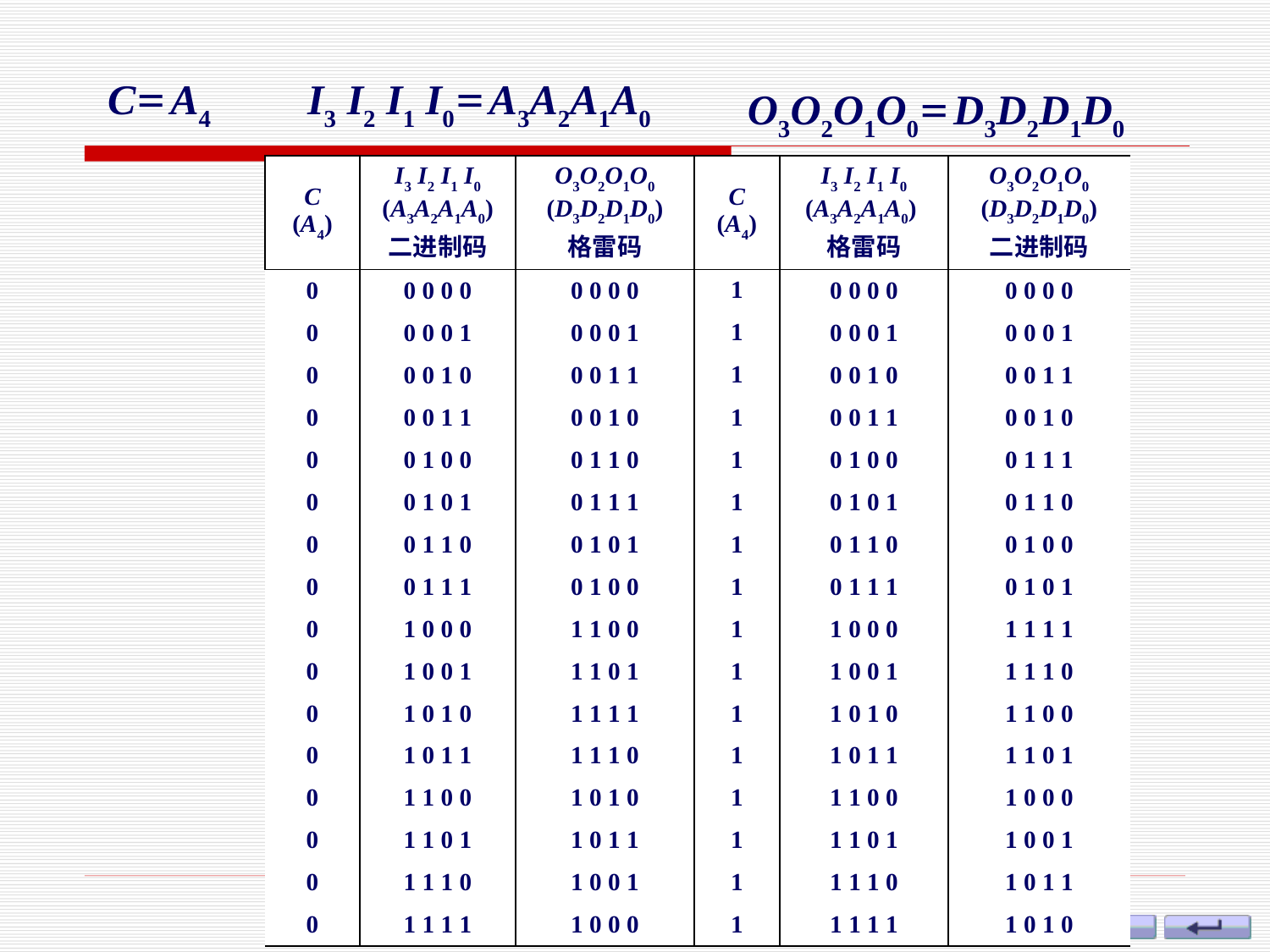

C=A4
I3 I2 I1 I0=A3A2A1A0
O3O2O1O0=D3D2D1D0
| C (A4) | I3 I2 I1 I0 (A3A2A1A0) 二进制码 | O3O2O1O0 (D3D2D1D0) 格雷码 | C (A4) | I3 I2 I1 I0 (A3A2A1A0) 格雷码 | O3O2O1O0 (D3D2D1D0) 二进制码 |
| --- | --- | --- | --- | --- | --- |
| 0 | 0 0 0 0 | 0 0 0 0 | 1 | 0 0 0 0 | 0 0 0 0 |
| 0 | 0 0 0 1 | 0 0 0 1 | 1 | 0 0 0 1 | 0 0 0 1 |
| 0 | 0 0 1 0 | 0 0 1 1 | 1 | 0 0 1 0 | 0 0 1 1 |
| 0 | 0 0 1 1 | 0 0 1 0 | 1 | 0 0 1 1 | 0 0 1 0 |
| 0 | 0 1 0 0 | 0 1 1 0 | 1 | 0 1 0 0 | 0 1 1 1 |
| 0 | 0 1 0 1 | 0 1 1 1 | 1 | 0 1 0 1 | 0 1 1 0 |
| 0 | 0 1 1 0 | 0 1 0 1 | 1 | 0 1 1 0 | 0 1 0 0 |
| 0 | 0 1 1 1 | 0 1 0 0 | 1 | 0 1 1 1 | 0 1 0 1 |
| 0 | 1 0 0 0 | 1 1 0 0 | 1 | 1 0 0 0 | 1 1 1 1 |
| 0 | 1 0 0 1 | 1 1 0 1 | 1 | 1 0 0 1 | 1 1 1 0 |
| 0 | 1 0 1 0 | 1 1 1 1 | 1 | 1 0 1 0 | 1 1 0 0 |
| 0 | 1 0 1 1 | 1 1 1 0 | 1 | 1 0 1 1 | 1 1 0 1 |
| 0 | 1 1 0 0 | 1 0 1 0 | 1 | 1 1 0 0 | 1 0 0 0 |
| 0 | 1 1 0 1 | 1 0 1 1 | 1 | 1 1 0 1 | 1 0 0 1 |
| 0 | 1 1 1 0 | 1 0 0 1 | 1 | 1 1 1 0 | 1 0 1 1 |
| 0 | 1 1 1 1 | 1 0 0 0 | 1 | 1 1 1 1 | 1 0 1 0 |